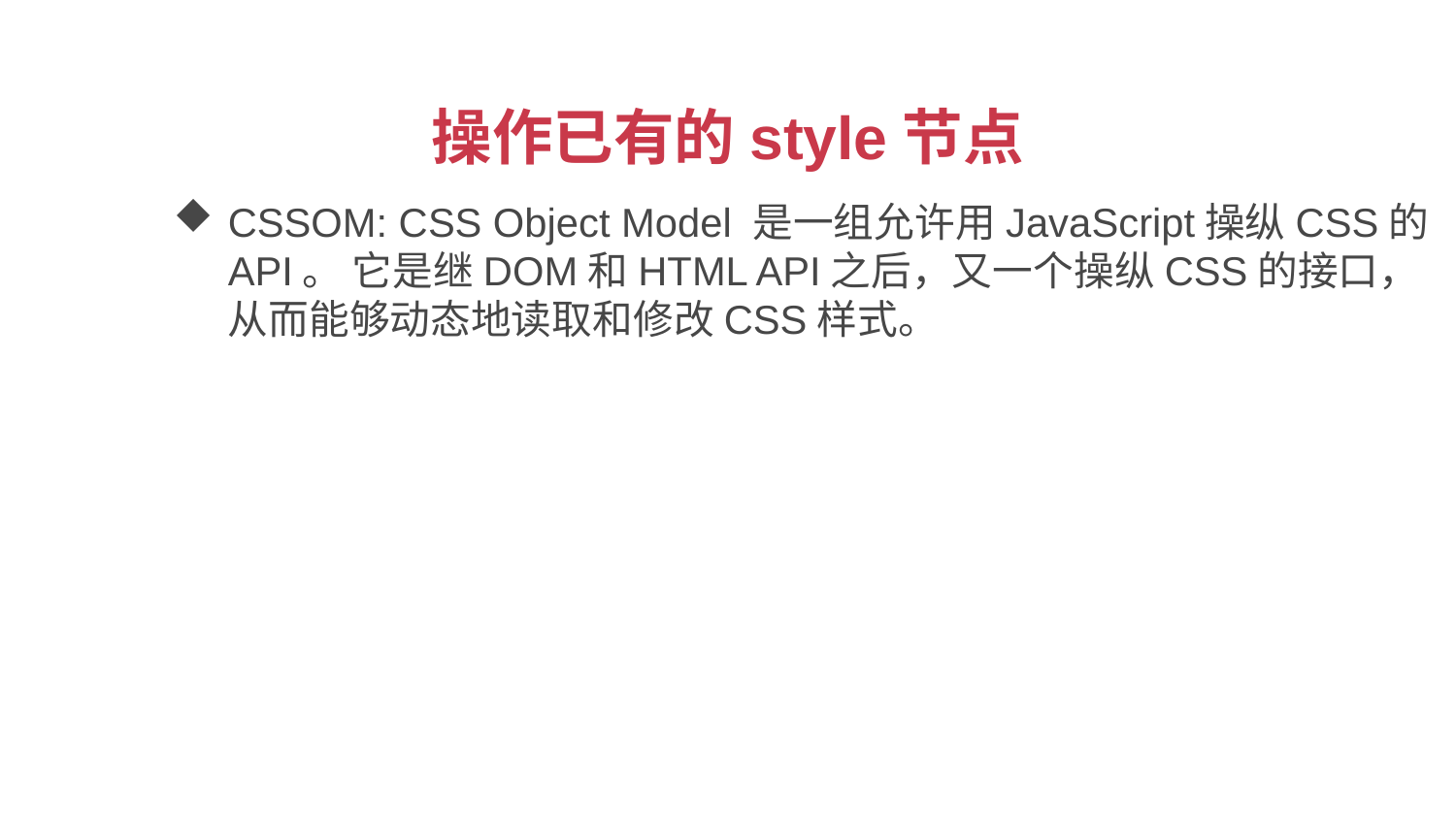

操作已有的style节点
CSSOM: CSS Object Model 是一组允许用JavaScript操纵CSS的API。 它是继DOM和HTML API之后，又一个操纵CSS的接口，从而能够动态地读取和修改CSS样式。